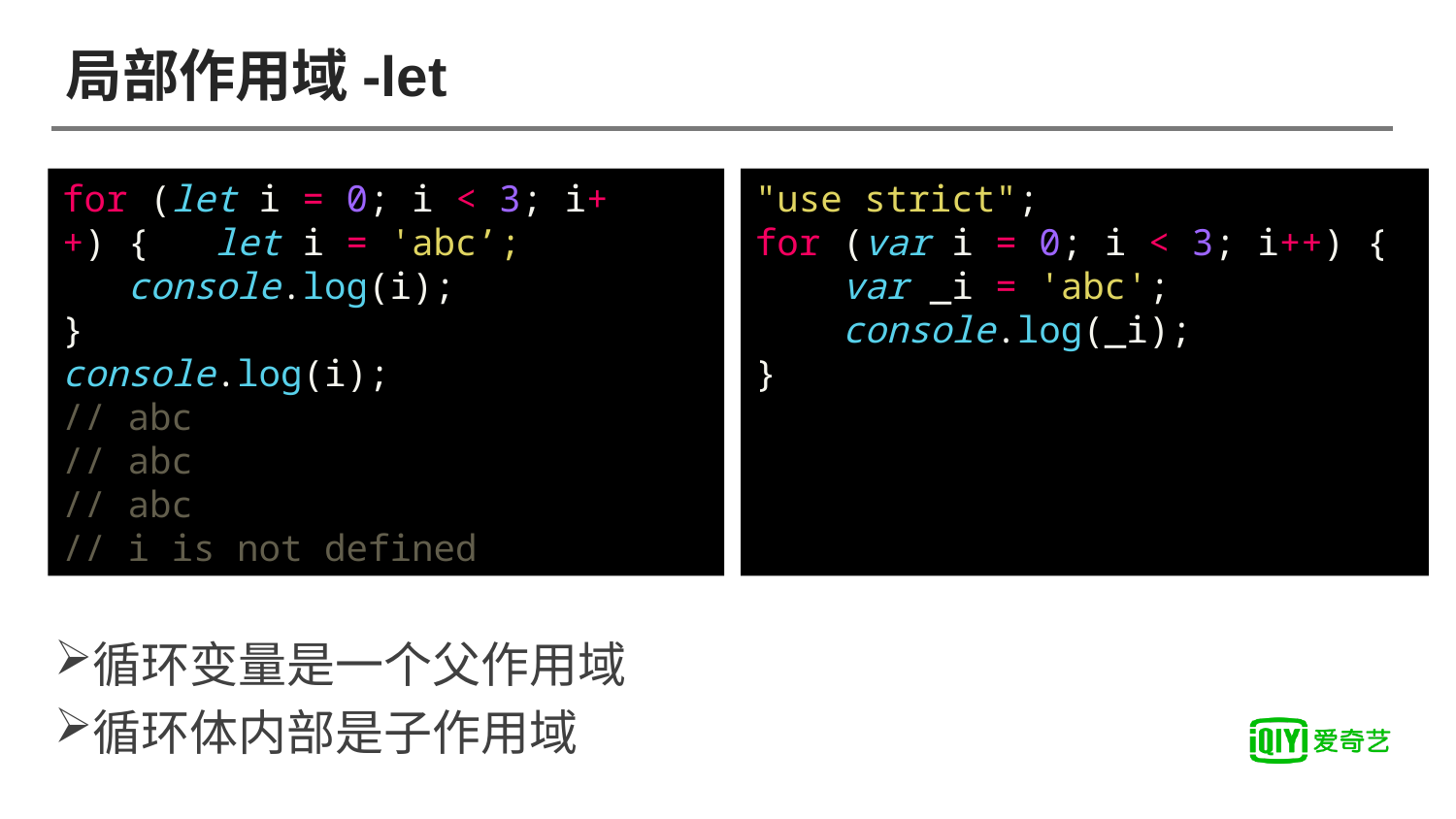

# 局部作用域-let
for (let i = 0; i < 3; i++) {   let i = 'abc’;
   console.log(i);
}
console.log(i);
// abc
// abc
// abc
// i is not defined
"use strict";
for (var i = 0; i < 3; i++) {
    var _i = 'abc';
    console.log(_i);
}

循环变量是一个父作用域
循环体内部是子作用域